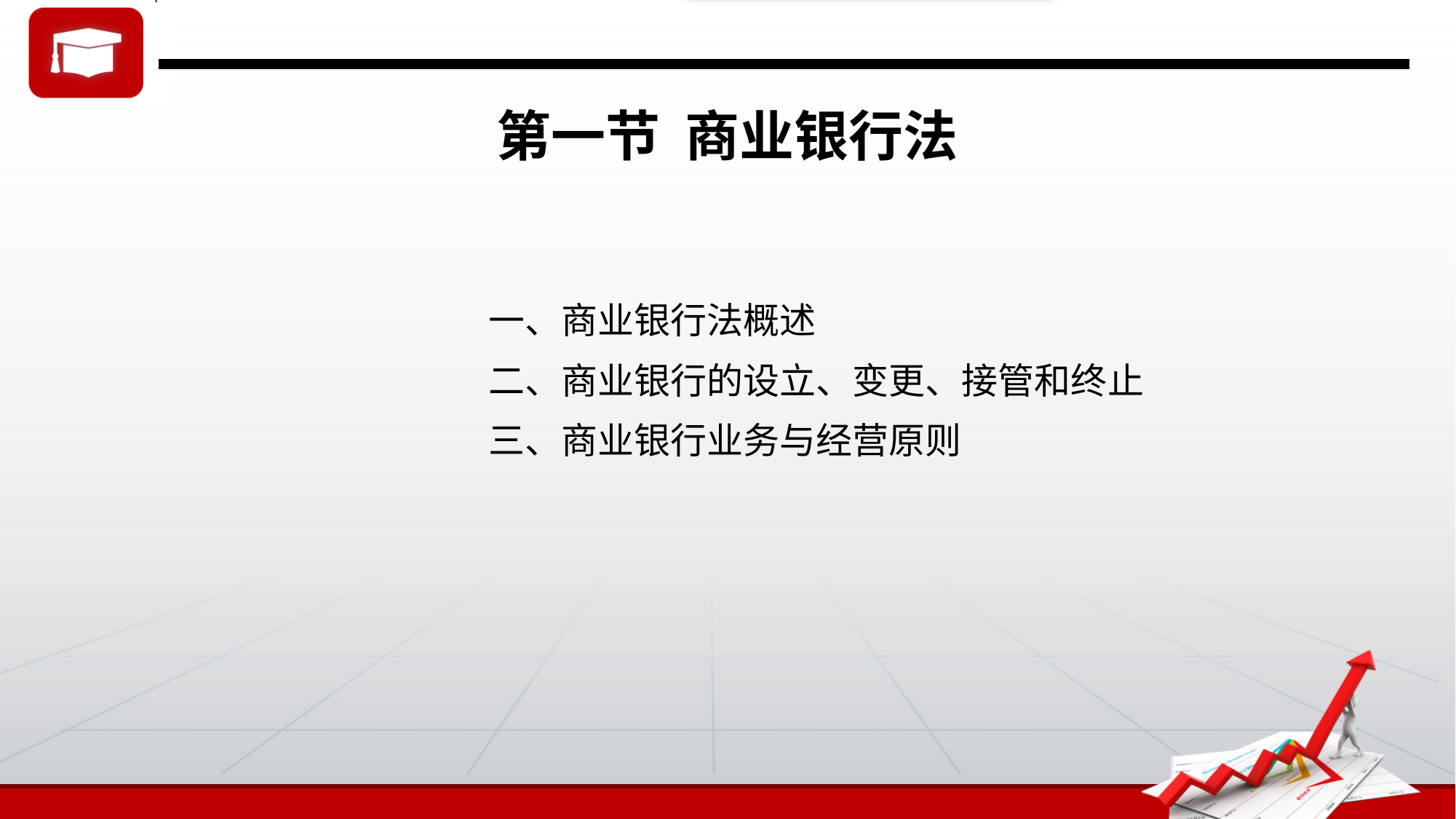

# 第一节  商业银行法
一、商业银行法概述
二、商业银行的设立、变更、接管和终止
三、商业银行业务与经营原则